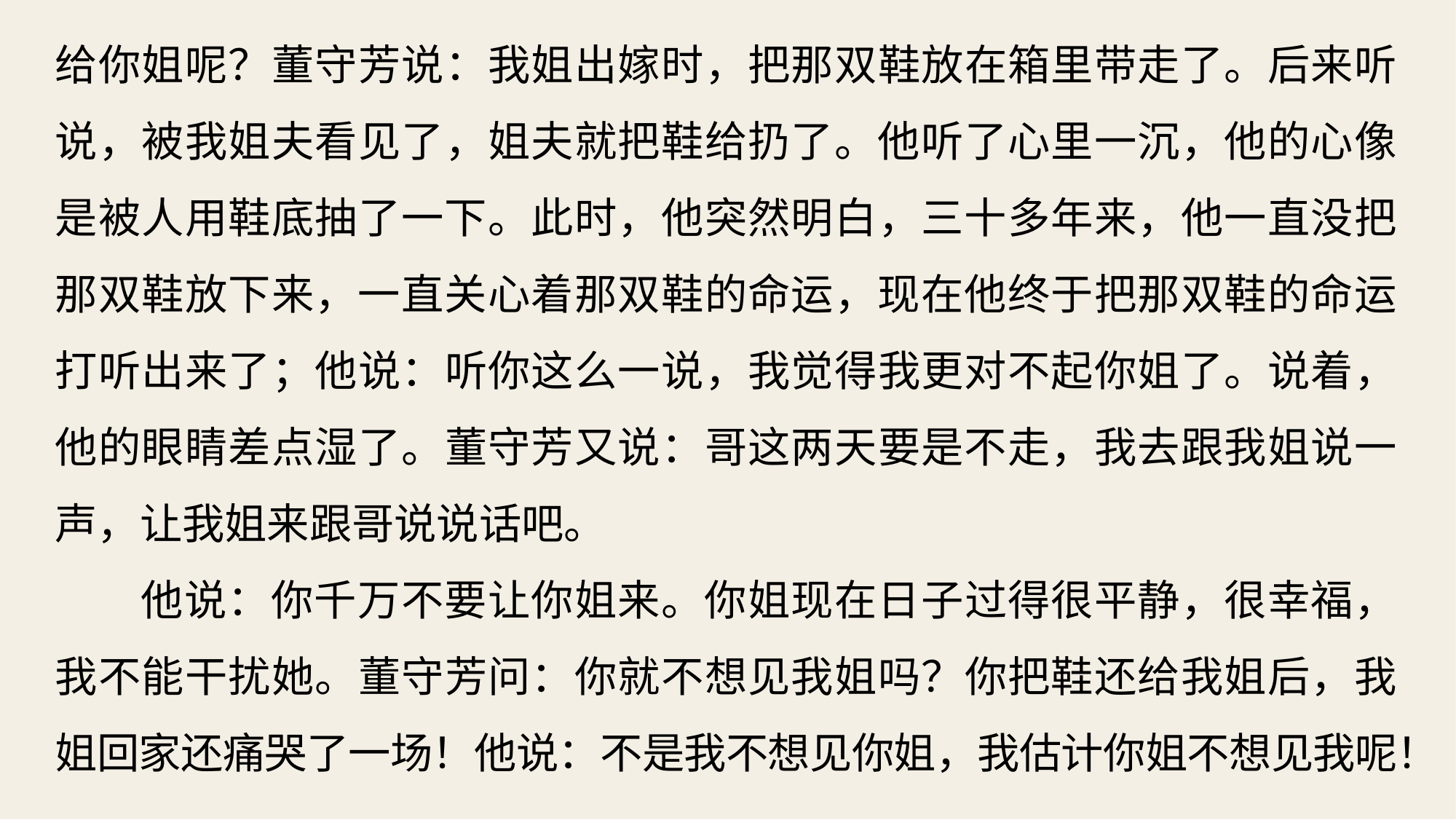

给你姐呢？董守芳说：我姐出嫁时，把那双鞋放在箱里带走了。后来听说，被我姐夫看见了，姐夫就把鞋给扔了。他听了心里一沉，他的心像是被人用鞋底抽了一下。此时，他突然明白，三十多年来，他一直没把那双鞋放下来，一直关心着那双鞋的命运，现在他终于把那双鞋的命运打听出来了；他说：听你这么一说，我觉得我更对不起你姐了。说着，他的眼睛差点湿了。董守芳又说：哥这两天要是不走，我去跟我姐说一声，让我姐来跟哥说说话吧。
他说：你千万不要让你姐来。你姐现在日子过得很平静，很幸福，我不能干扰她。董守芳问：你就不想见我姐吗？你把鞋还给我姐后，我姐回家还痛哭了一场！他说：不是我不想见你姐，我估计你姐不想见我呢！